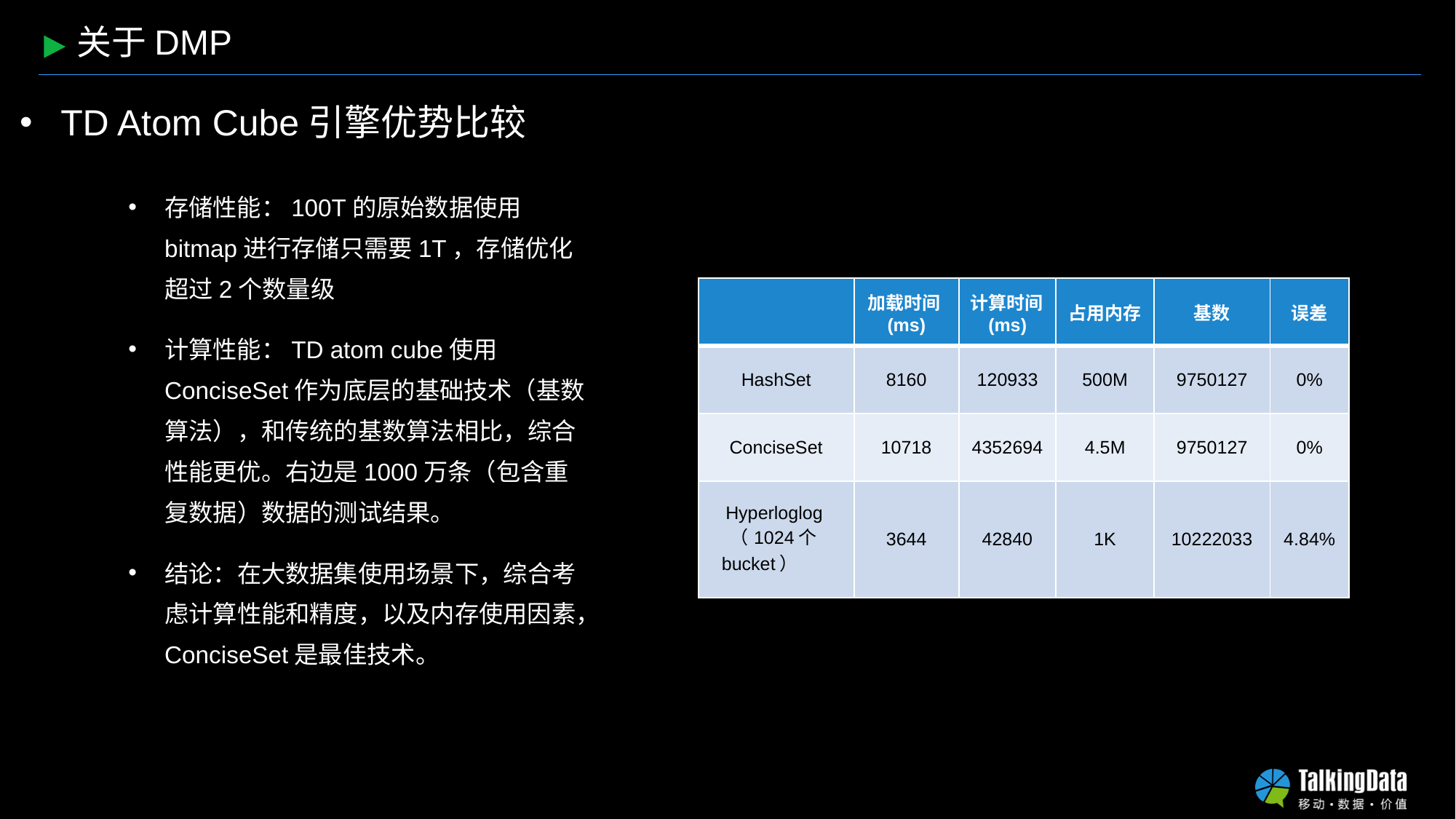

关于DMP
TD Atom Cube引擎优势比较

存储性能：100T的原始数据使用bitmap进行存储只需要1T，存储优化超过2个数量级
计算性能：TD atom cube使用ConciseSet作为底层的基础技术（基数算法），和传统的基数算法相比，综合性能更优。右边是1000万条（包含重复数据）数据的测试结果。
结论：在大数据集使用场景下，综合考虑计算性能和精度，以及内存使用因素，ConciseSet是最佳技术。

|  | 加载时间(ms) | 计算时间(ms) | 占用内存 | 基数 | 误差 |
| --- | --- | --- | --- | --- | --- |
| HashSet | 8160 | 120933 | 500M | 9750127 | 0% |
| ConciseSet | 10718 | 4352694 | 4.5M | 9750127 | 0% |
| Hyperloglog（1024个bucket） | 3644 | 42840 | 1K | 10222033 | 4.84% |